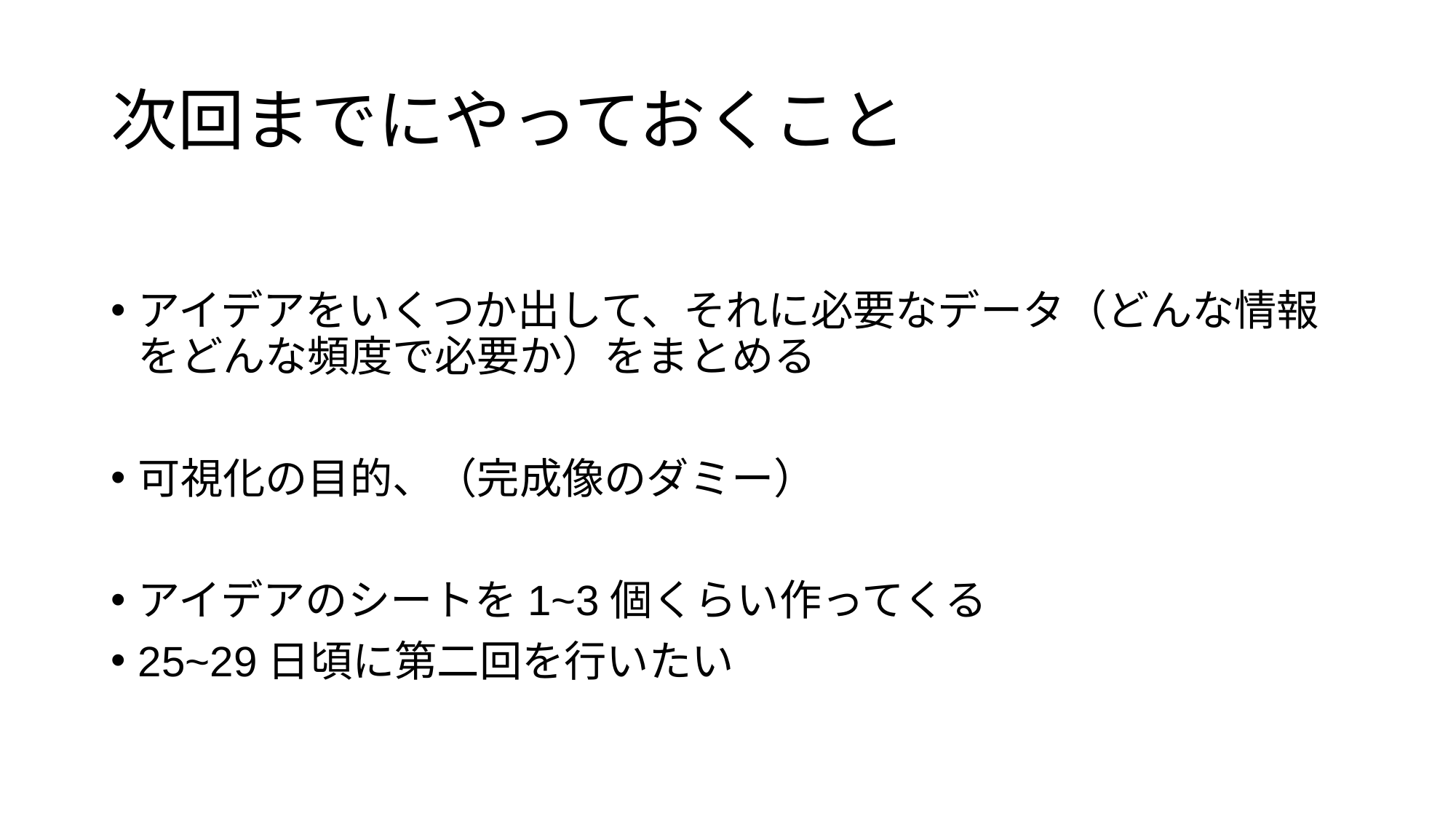

# 次回までにやっておくこと

アイデアをいくつか出して、それに必要なデータ（どんな情報をどんな頻度で必要か）をまとめる

可視化の目的、（完成像のダミー）

アイデアのシートを1~3個くらい作ってくる
25~29日頃に第二回を行いたい